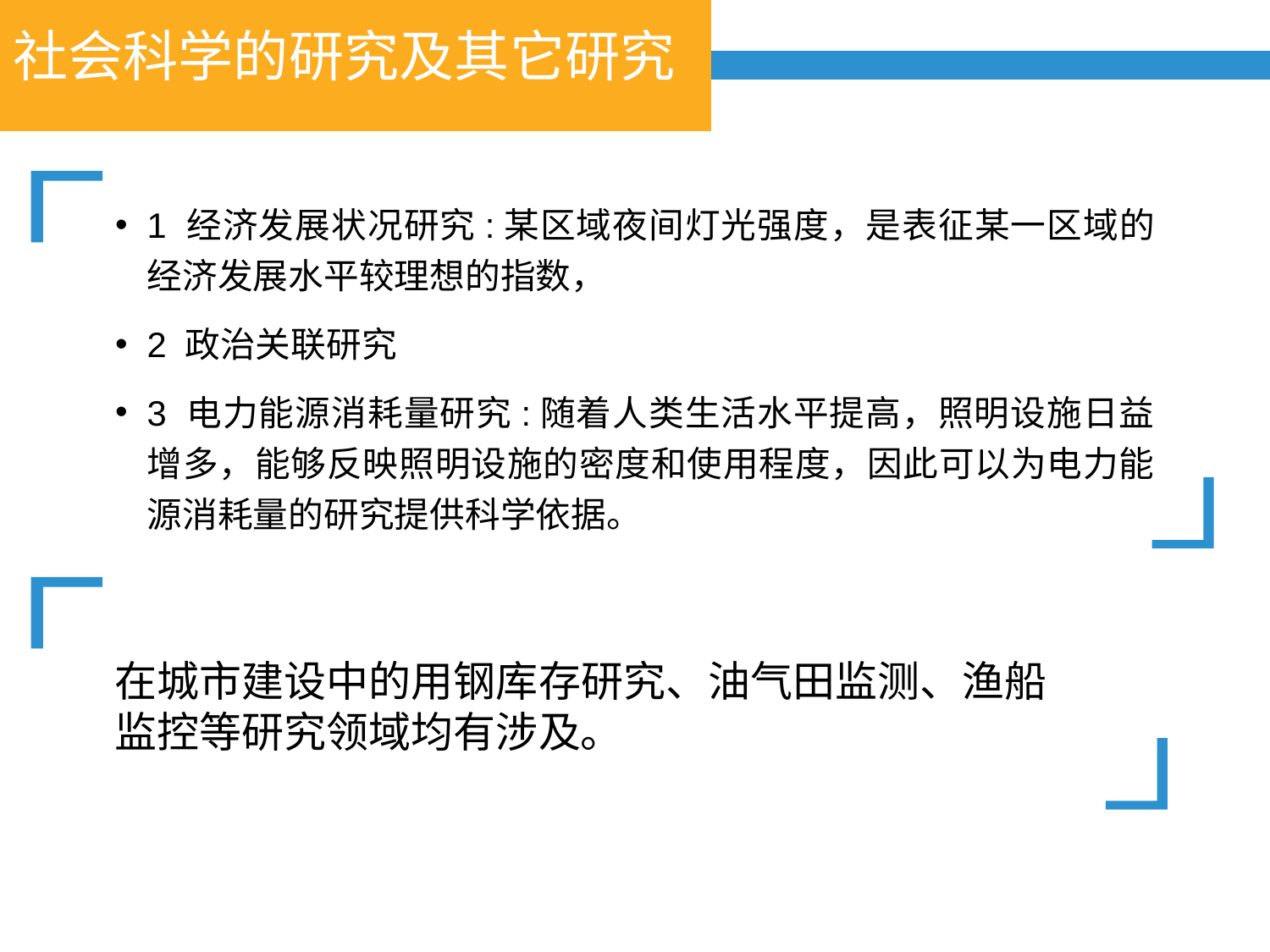

# 社会科学的研究及其它研究

1 经济发展状况研究:某区域夜间灯光强度，是表征某一区域的经济发展水平较理想的指数，
2 政治关联研究
3 电力能源消耗量研究:随着人类生活水平提高，照明设施日益增多，能够反映照明设施的密度和使用程度，因此可以为电力能源消耗量的研究提供科学依据。

在城市建设中的用钢库存研究、油气田监测、渔船监控等研究领域均有涉及。